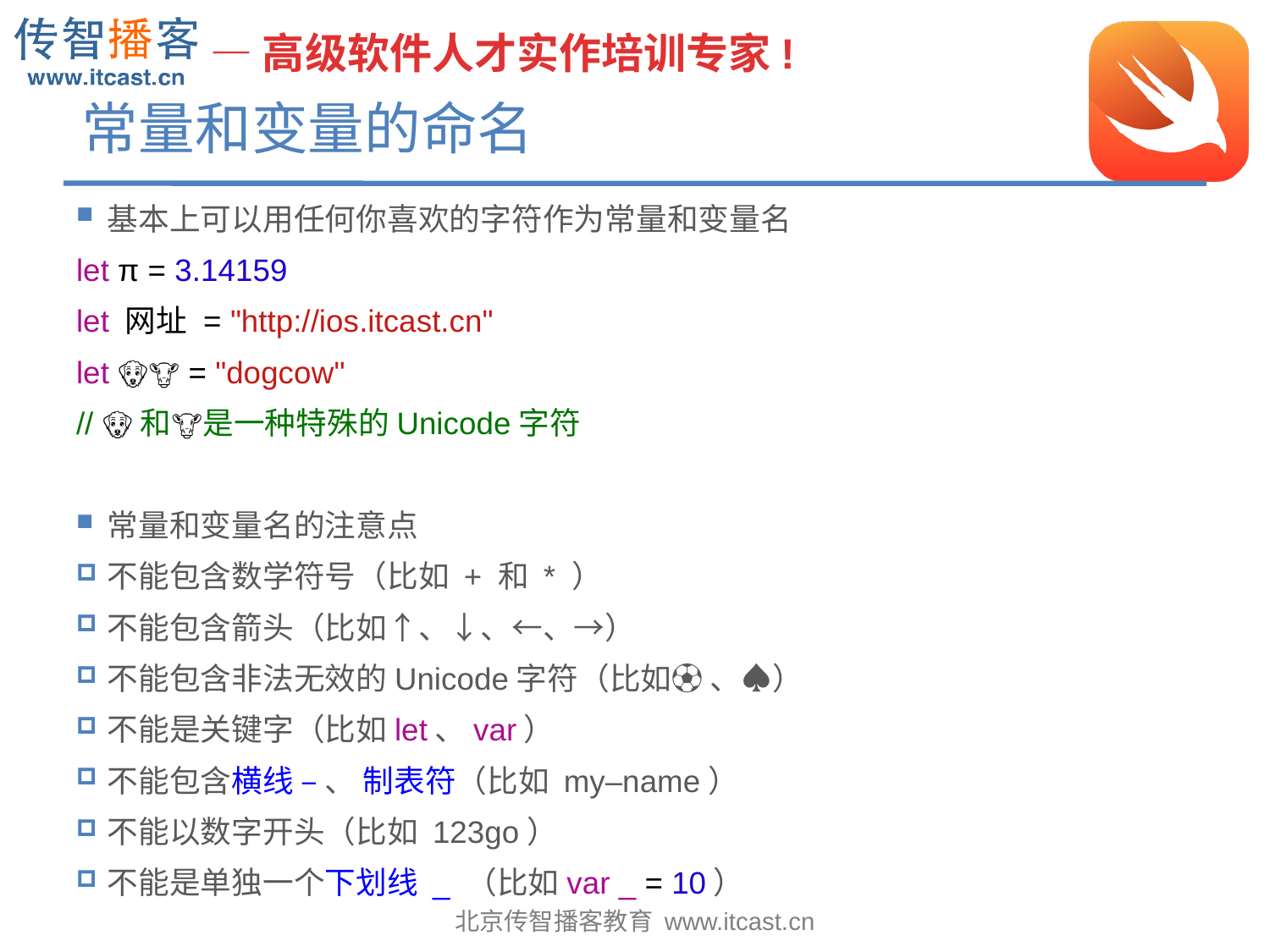

# 常量和变量的命名
基本上可以用任何你喜欢的字符作为常量和变量名
let π = 3.14159
let 网址 = "http://ios.itcast.cn"
let 🐶🐮 = "dogcow"
// 🐶和🐮是一种特殊的Unicode字符

常量和变量名的注意点
不能包含数学符号（比如 + 和 * ）
不能包含箭头（比如↑、↓、←、→）
不能包含非法无效的Unicode字符（比如⚽ 、♠）
不能是关键字（比如let、var）
不能包含横线 – 、 制表符（比如 my–name）
不能以数字开头（比如 123go）
不能是单独一个下划线 _ （比如var _ = 10）